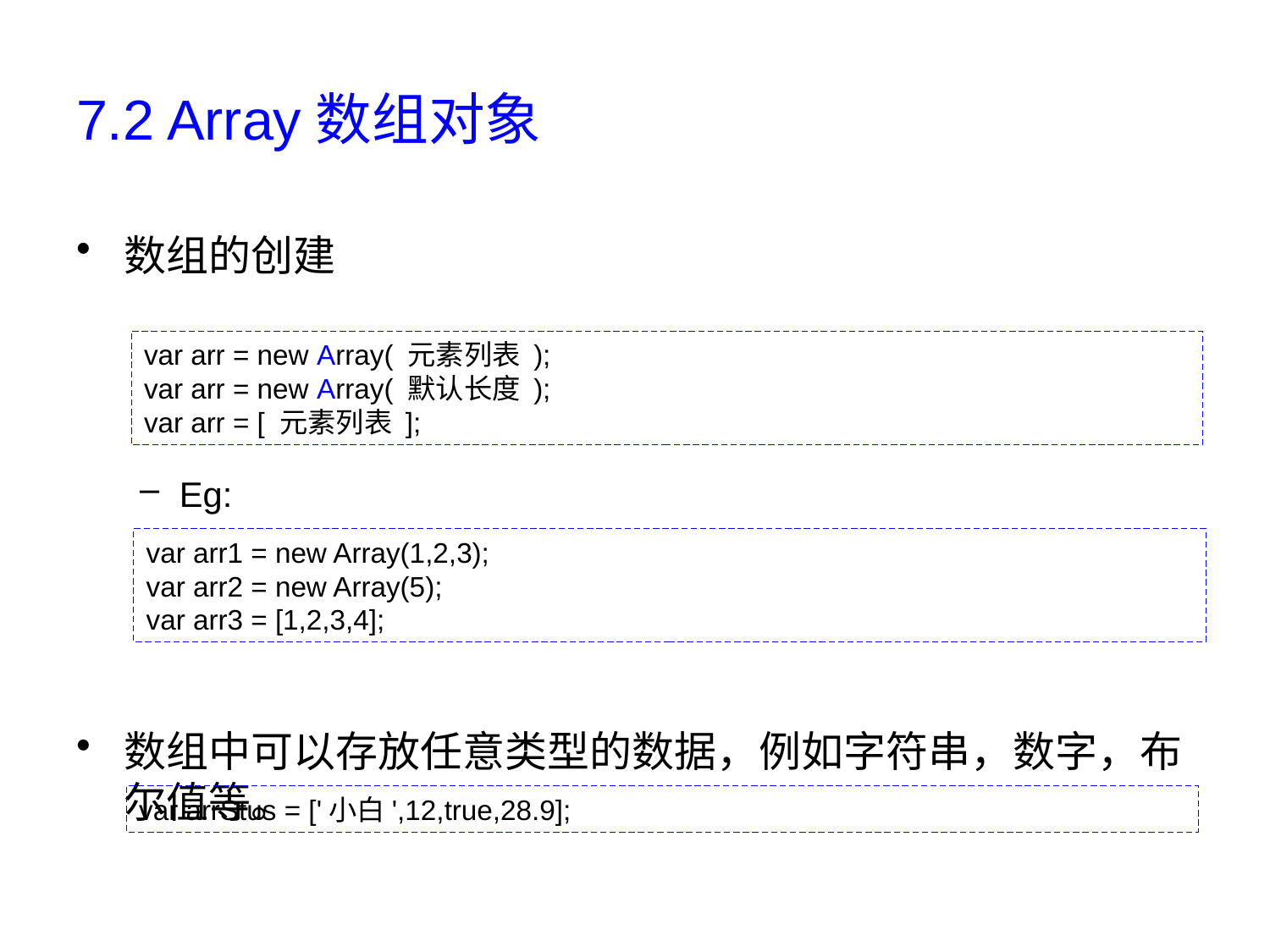

# 7.2 Array数组对象
数组的创建

Eg:

数组中可以存放任意类型的数据，例如字符串，数字，布尔值等。

var arr = new Array( 元素列表 );
var arr = new Array( 默认长度 );
var arr = [ 元素列表 ];
var arr1 = new Array(1,2,3);
var arr2 = new Array(5);
var arr3 = [1,2,3,4];
var arrStus = ['小白',12,true,28.9];